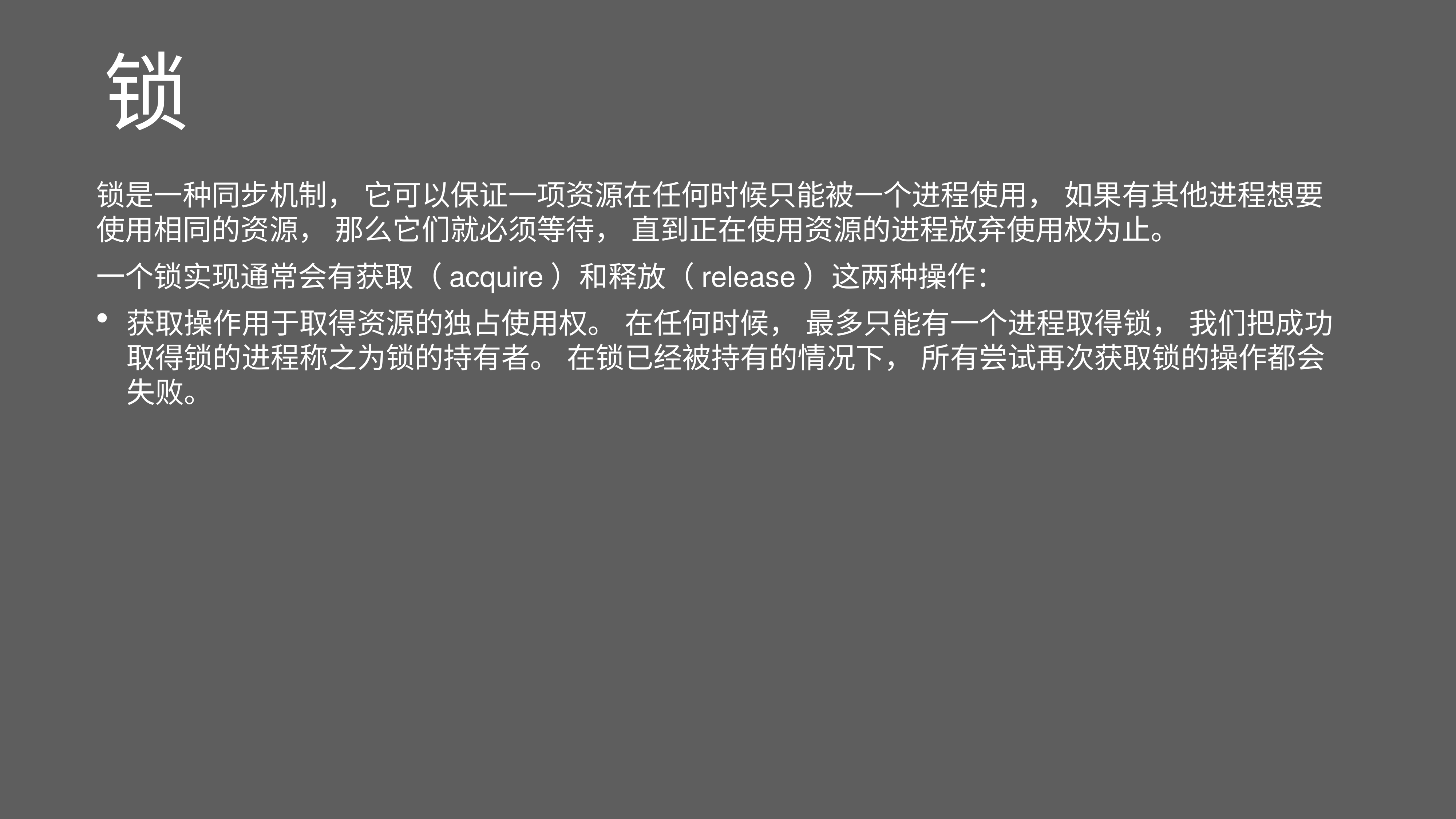

# 锁
锁是一种同步机制， 它可以保证一项资源在任何时候只能被一个进程使用， 如果有其他进程想要使用相同的资源， 那么它们就必须等待， 直到正在使用资源的进程放弃使用权为止。
一个锁实现通常会有获取（acquire）和释放（release）这两种操作：
获取操作用于取得资源的独占使用权。 在任何时候， 最多只能有一个进程取得锁， 我们把成功取得锁的进程称之为锁的持有者。 在锁已经被持有的情况下， 所有尝试再次获取锁的操作都会失败。